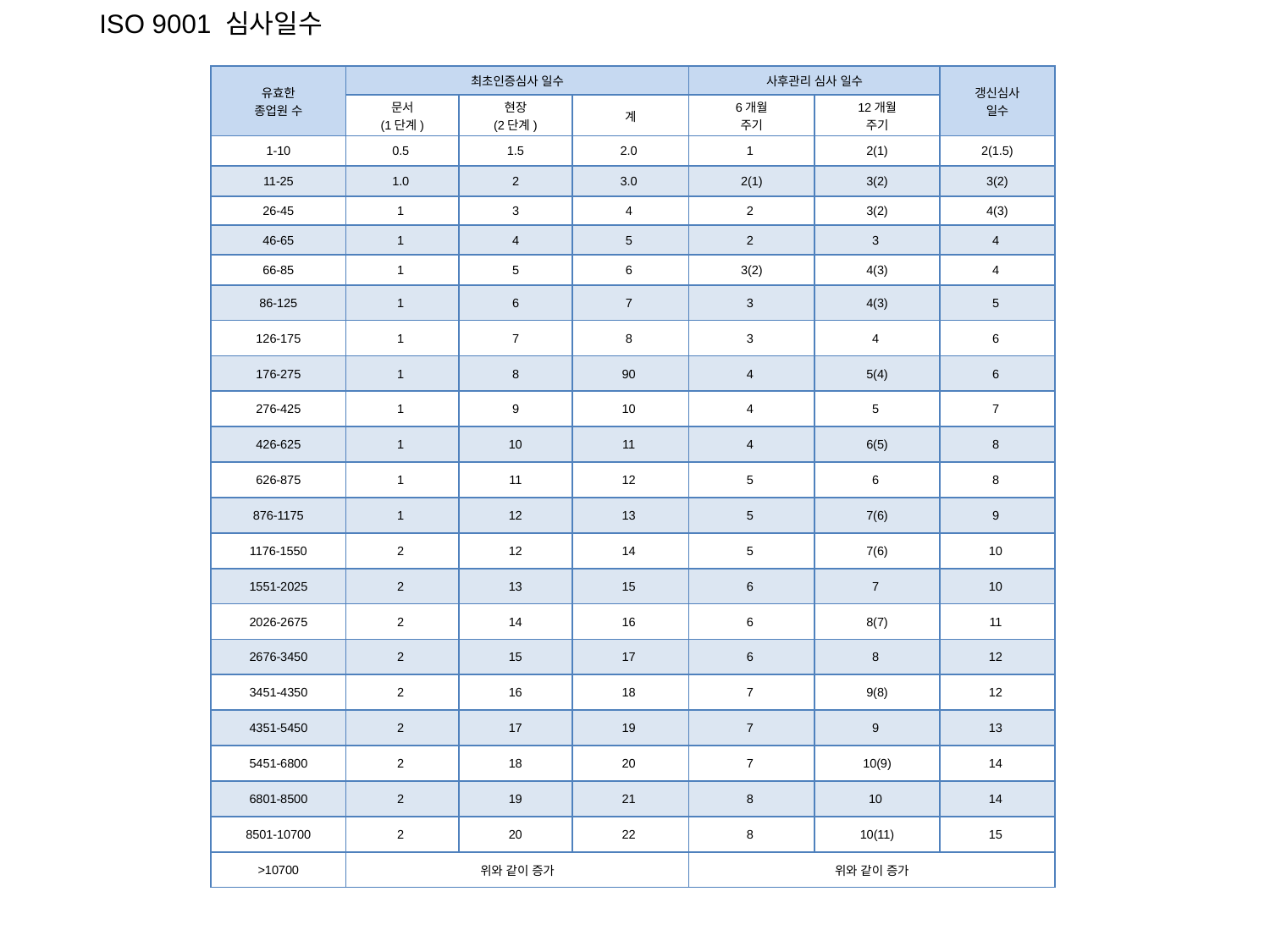

ISO 9001 심사일수
| 유효한 종업원 수 | 최초인증심사 일수 |  |  | 사후관리 심사 일수 |  | 갱신심사 일수 |
| --- | --- | --- | --- | --- | --- | --- |
|  | 문서 (1단계) | 현장 (2단계) | 계 | 6개월 주기 | 12개월 주기 |  |
| 1-10 | 0.5 | 1.5 | 2.0 | 1 | 2(1) | 2(1.5) |
| 11-25 | 1.0 | 2 | 3.0 | 2(1) | 3(2) | 3(2) |
| 26-45 | 1 | 3 | 4 | 2 | 3(2) | 4(3) |
| 46-65 | 1 | 4 | 5 | 2 | 3 | 4 |
| 66-85 | 1 | 5 | 6 | 3(2) | 4(3) | 4 |
| 86-125 | 1 | 6 | 7 | 3 | 4(3) | 5 |
| 126-175 | 1 | 7 | 8 | 3 | 4 | 6 |
| 176-275 | 1 | 8 | 90 | 4 | 5(4) | 6 |
| 276-425 | 1 | 9 | 10 | 4 | 5 | 7 |
| 426-625 | 1 | 10 | 11 | 4 | 6(5) | 8 |
| 626-875 | 1 | 11 | 12 | 5 | 6 | 8 |
| 876-1175 | 1 | 12 | 13 | 5 | 7(6) | 9 |
| 1176-1550 | 2 | 12 | 14 | 5 | 7(6) | 10 |
| 1551-2025 | 2 | 13 | 15 | 6 | 7 | 10 |
| 2026-2675 | 2 | 14 | 16 | 6 | 8(7) | 11 |
| 2676-3450 | 2 | 15 | 17 | 6 | 8 | 12 |
| 3451-4350 | 2 | 16 | 18 | 7 | 9(8) | 12 |
| 4351-5450 | 2 | 17 | 19 | 7 | 9 | 13 |
| 5451-6800 | 2 | 18 | 20 | 7 | 10(9) | 14 |
| 6801-8500 | 2 | 19 | 21 | 8 | 10 | 14 |
| 8501-10700 | 2 | 20 | 22 | 8 | 10(11) | 15 |
| >10700 | 위와 같이 증가 |  |  | 위와 같이 증가 |  |  |